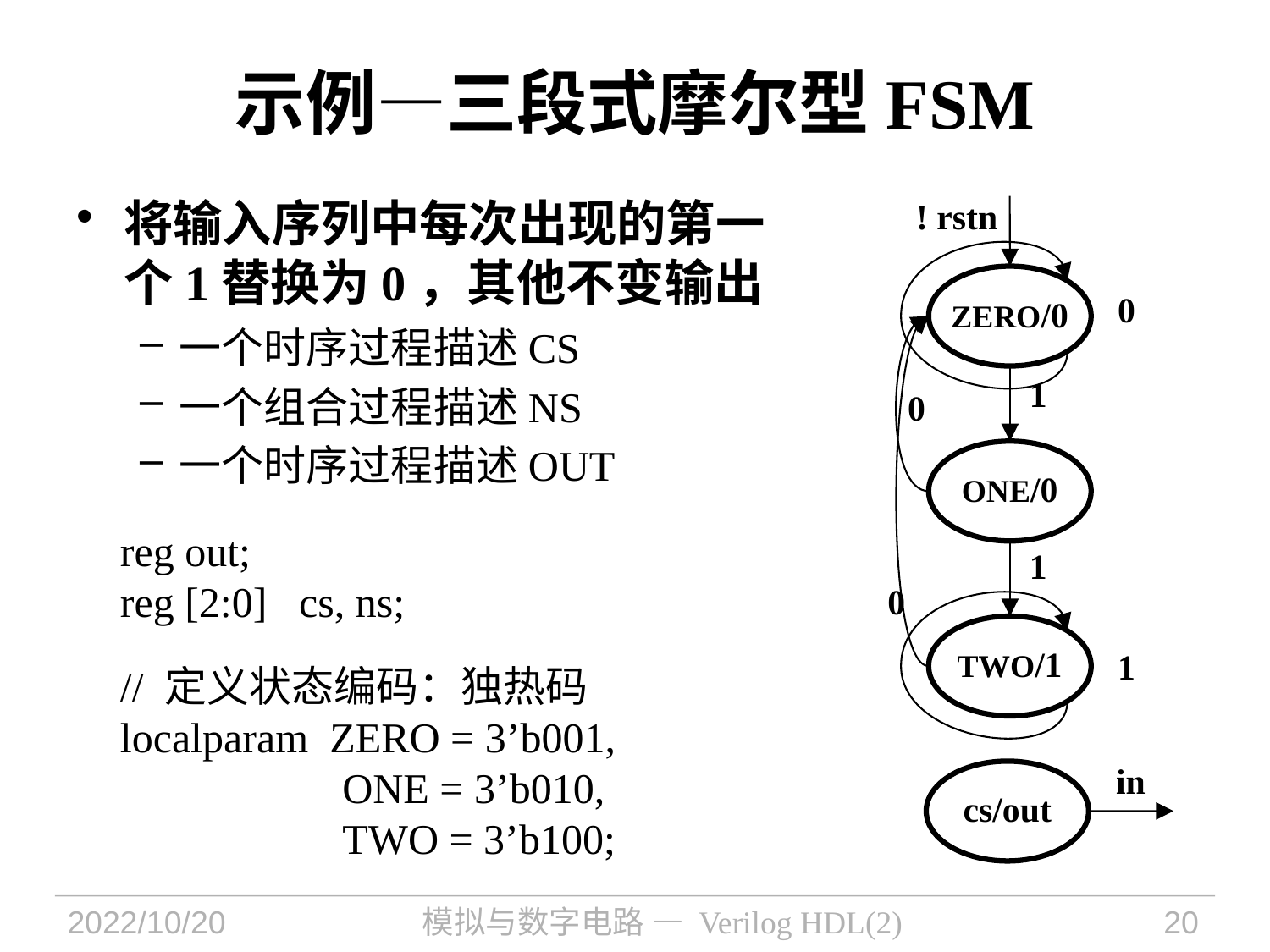

示例—三段式摩尔型FSM
将输入序列中每次出现的第一个1替换为0，其他不变输出
一个时序过程描述CS
一个组合过程描述NS
一个时序过程描述OUT
! rstn
ZERO/0
0
1
0
ONE/0
1
0
TWO/1
1
reg out;
reg [2:0]   cs, ns;

// 定义状态编码：独热码
localparam  ZERO = 3’b001,
                     ONE = 3’b010,
                     TWO = 3’b100;

in
cs/out

2022/10/20
模拟与数字电路 — Verilog HDL(2)
20